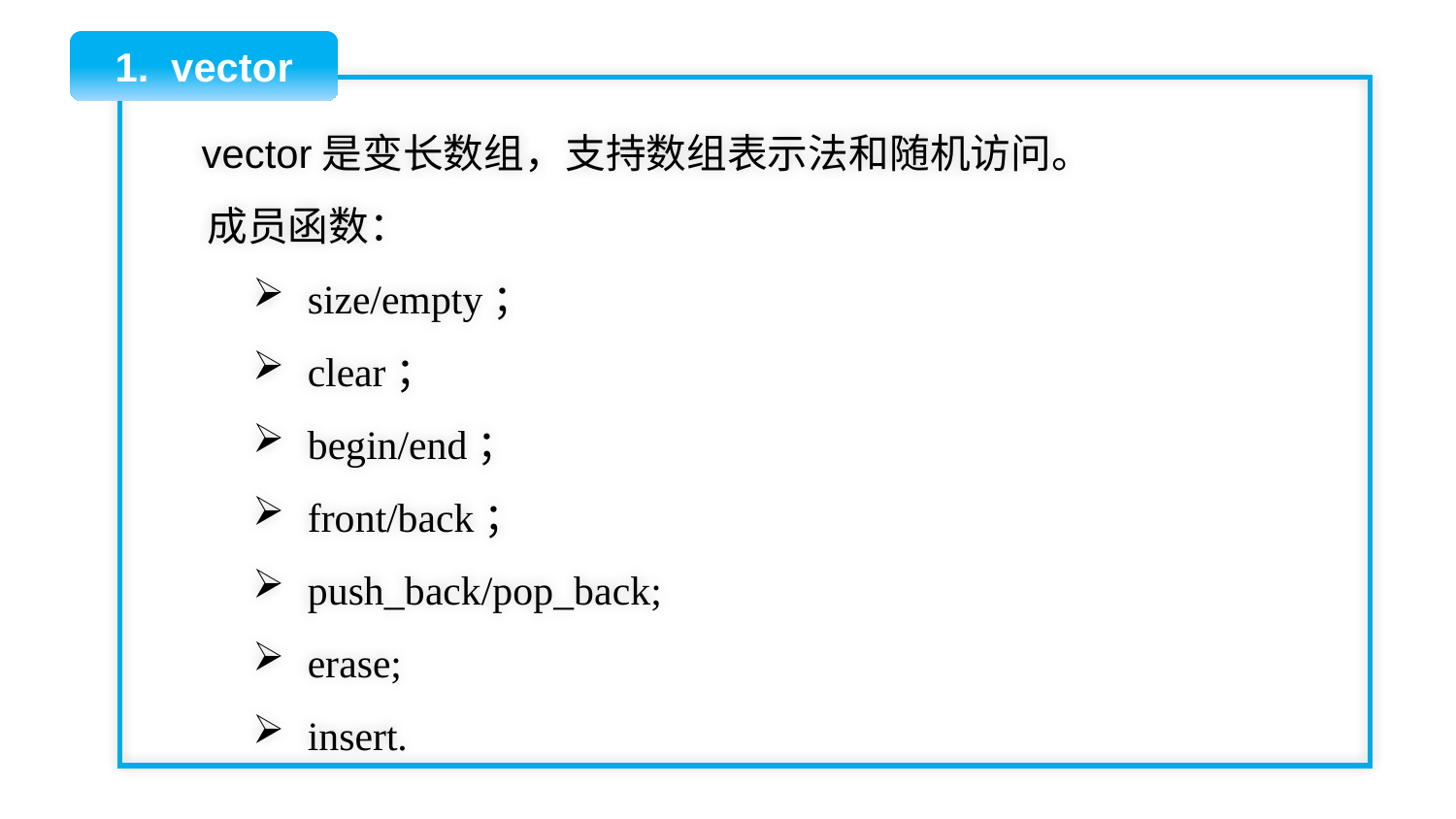

1.  vector

      vector是变长数组，支持数组表示法和随机访问。
       成员函数：
size/empty；
clear；
begin/end；
front/back；
push_back/pop_back;
erase;
insert.